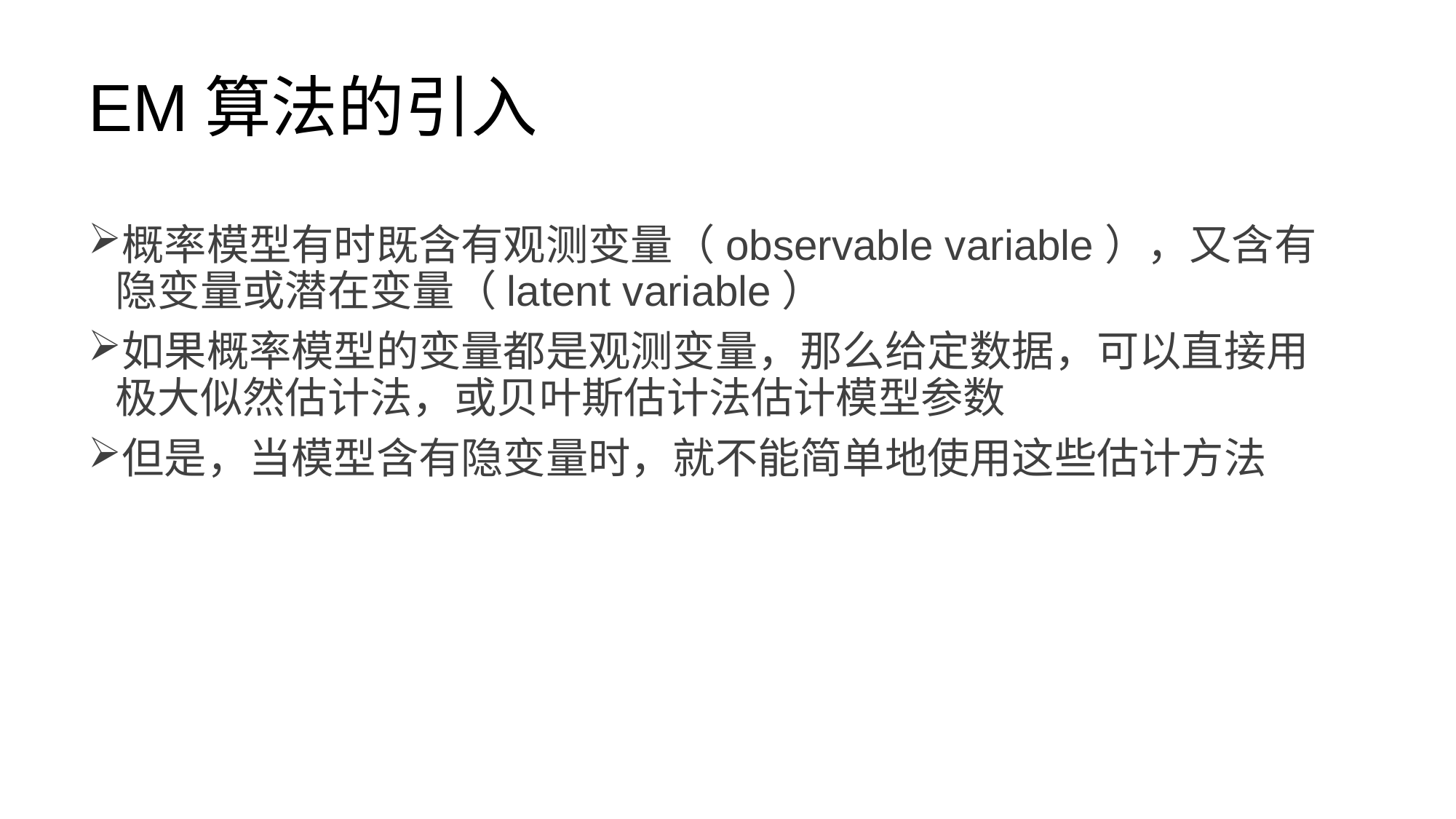

# EM算法的引入
概率模型有时既含有观测变量（observable variable），又含有隐变量或潜在变量（latent variable）
如果概率模型的变量都是观测变量，那么给定数据，可以直接用极大似然估计法，或贝叶斯估计法估计模型参数
但是，当模型含有隐变量时，就不能简单地使用这些估计方法